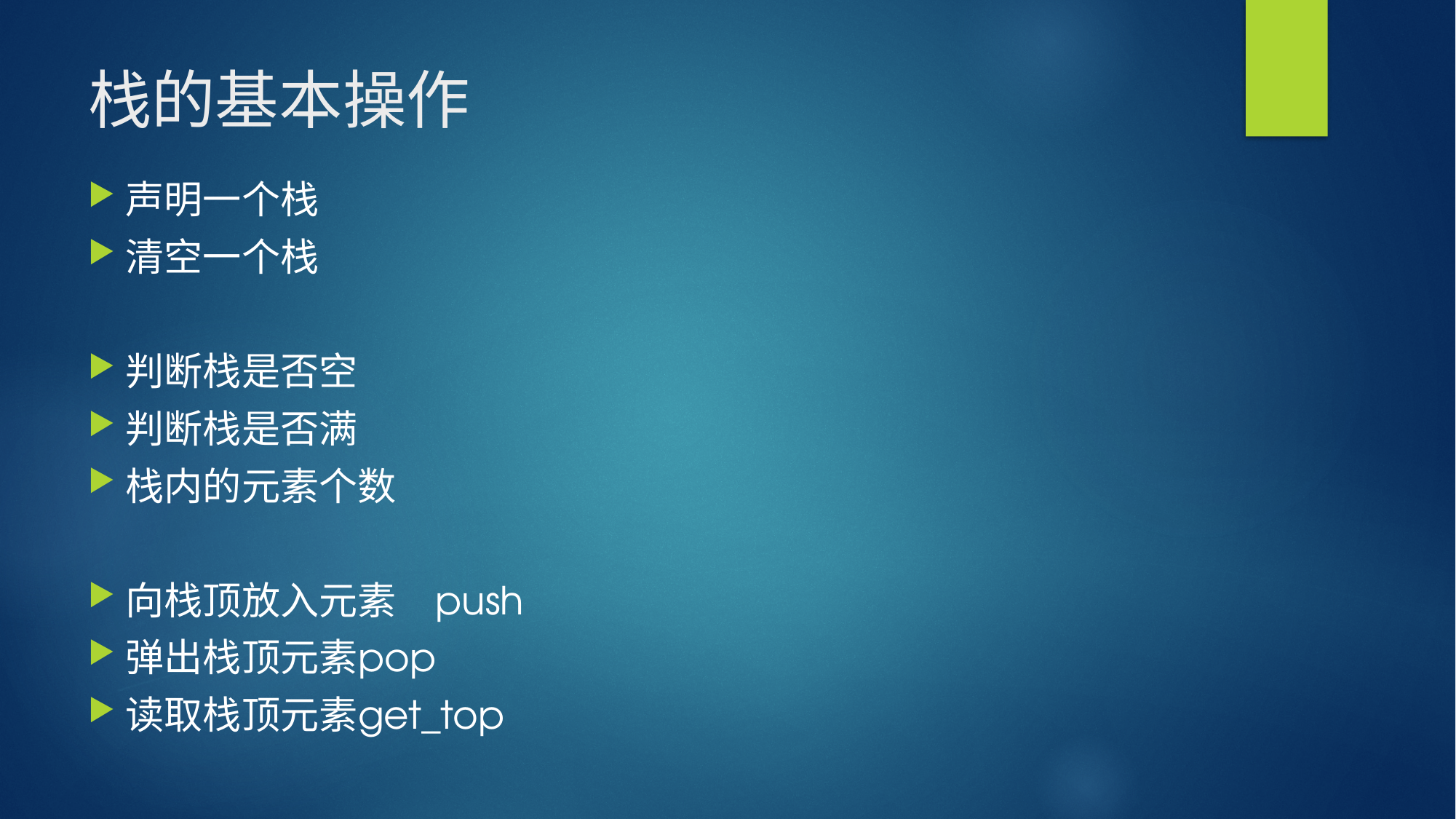

# 栈的基本操作
声明一个栈
清空一个栈

判断栈是否空
判断栈是否满
栈内的元素个数

向栈顶放入元素	push
弹出栈顶元素	pop
读取栈顶元素	get_top